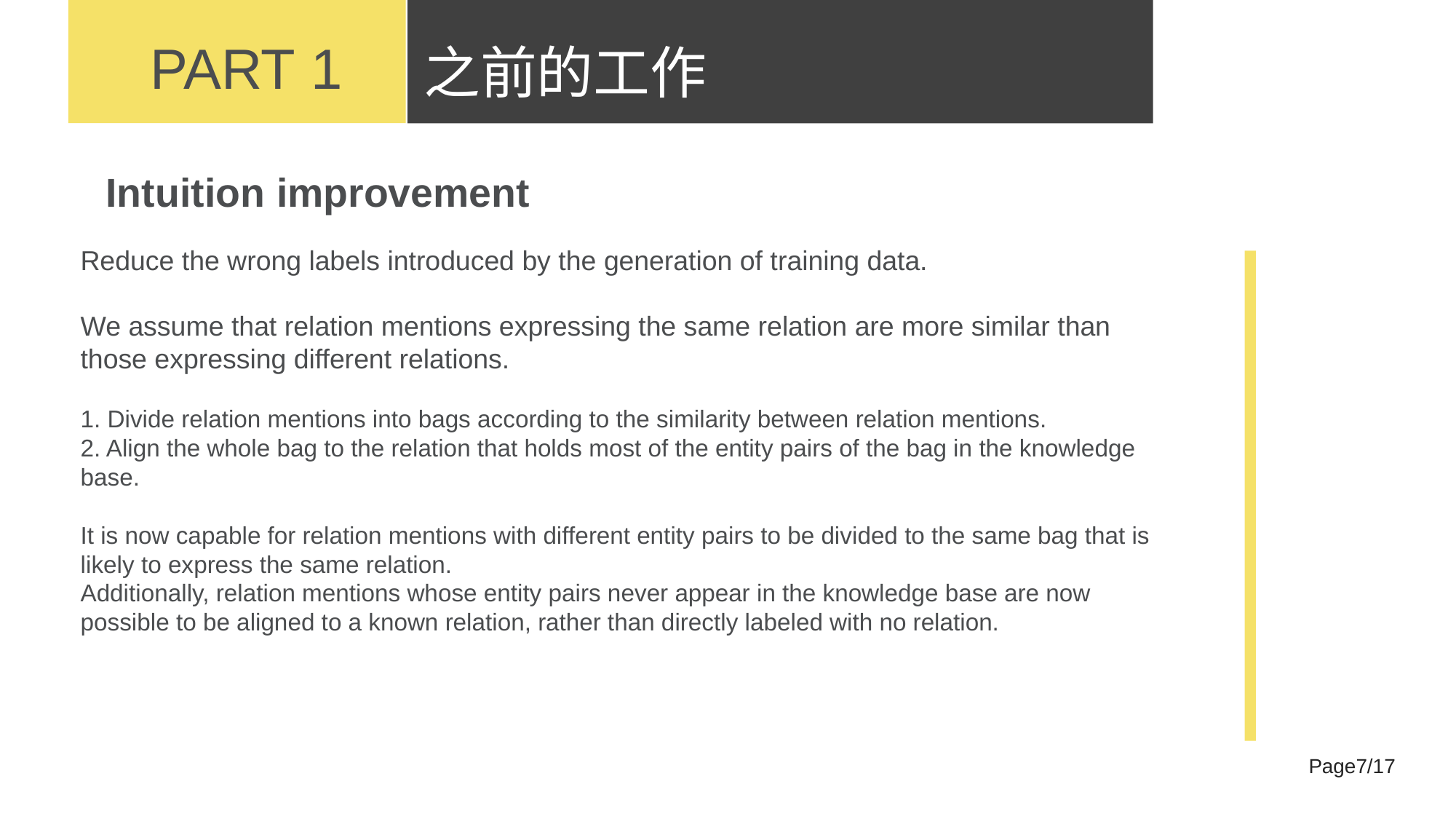

PART 1
之前的工作
Intuition improvement
Reduce the wrong labels introduced by the generation of training data.

We assume that relation mentions expressing the same relation are more similar than those expressing different relations.

1. Divide relation mentions into bags according to the similarity between relation mentions.
2. Align the whole bag to the relation that holds most of the entity pairs of the bag in the knowledge base.

It is now capable for relation mentions with different entity pairs to be divided to the same bag that is likely to express the same relation.
Additionally, relation mentions whose entity pairs never appear in the knowledge base are now possible to be aligned to a known relation, rather than directly labeled with no relation.

Page7/17